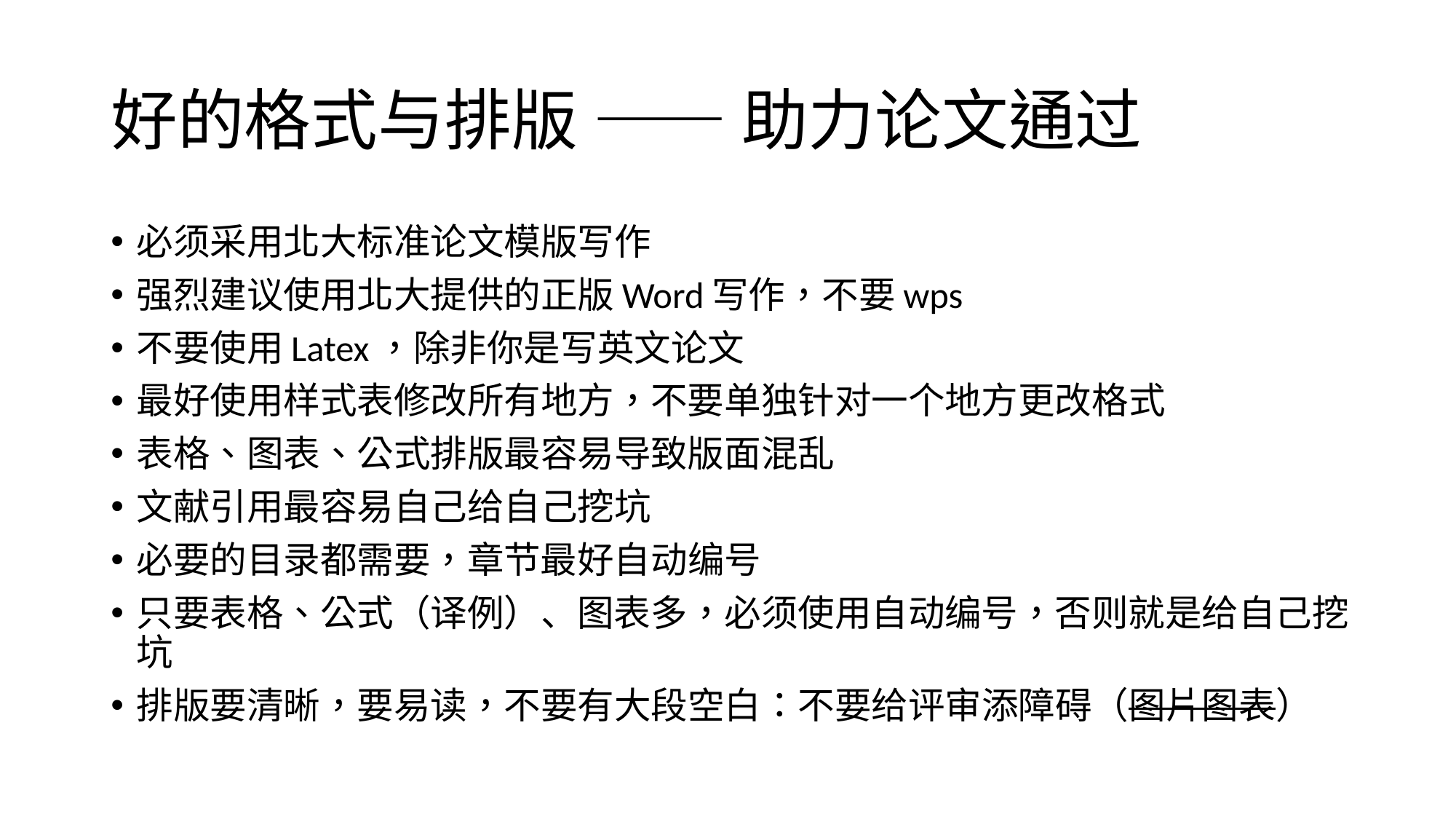

# 好的格式与排版 —— 助力论文通过
必须采用北大标准论文模版写作
强烈建议使用北大提供的正版Word写作，不要wps
不要使用Latex，除非你是写英文论文
最好使用样式表修改所有地方，不要单独针对一个地方更改格式
表格、图表、公式排版最容易导致版面混乱
文献引用最容易自己给自己挖坑
必要的目录都需要，章节最好自动编号
只要表格、公式（译例）、图表多，必须使用自动编号，否则就是给自己挖坑
排版要清晰，要易读，不要有大段空白：不要给评审添障碍（图片图表）